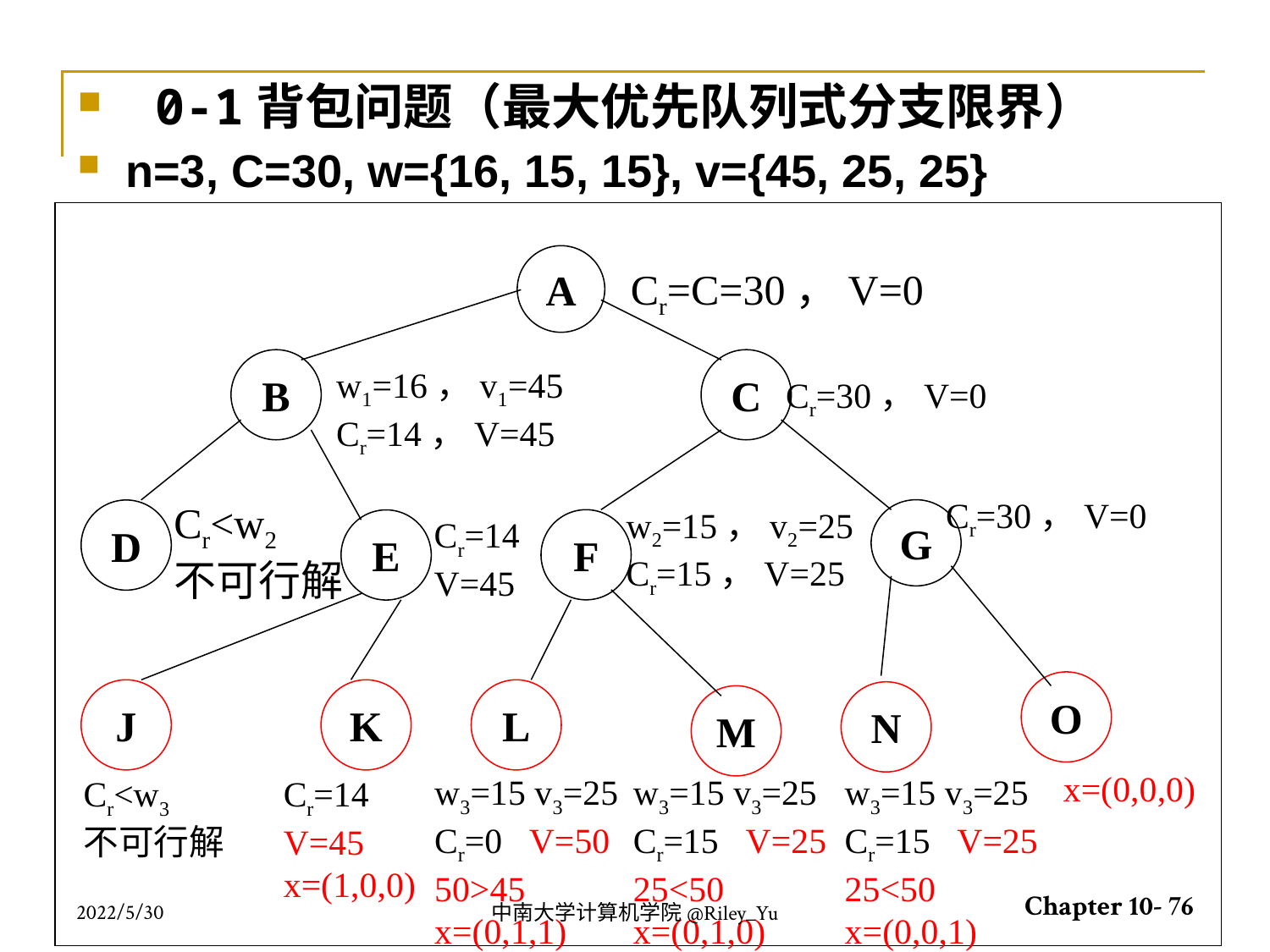

0-1背包问题（最大优先队列式分支限界）
n=3, C=30, w={16, 15, 15}, v={45, 25, 25}

A
Cr=C=30，V=0

B
w1=16，v1=45
Cr=14，V=45

C
Cr=30，V=0

Cr<w2
不可行解
D

Cr=30，V=0
G

Cr=14
V=45
E

w2=15，v2=25
Cr=15，V=25
F

O
x=(0,0,0)

N
w3=15 v3=25
Cr=15   V=25
25<50
x=(0,0,1)

J
Cr<w3
不可行解

M
w3=15 v3=25
Cr=15   V=25
25<50
x=(0,1,0)

K
Cr=14
V=45
x=(1,0,0)

L
w3=15 v3=25
Cr=0   V=50
50>45
x=(0,1,1)
2022/5/30
Chapter 10- 76
中南大学计算机学院@Riley_Yu